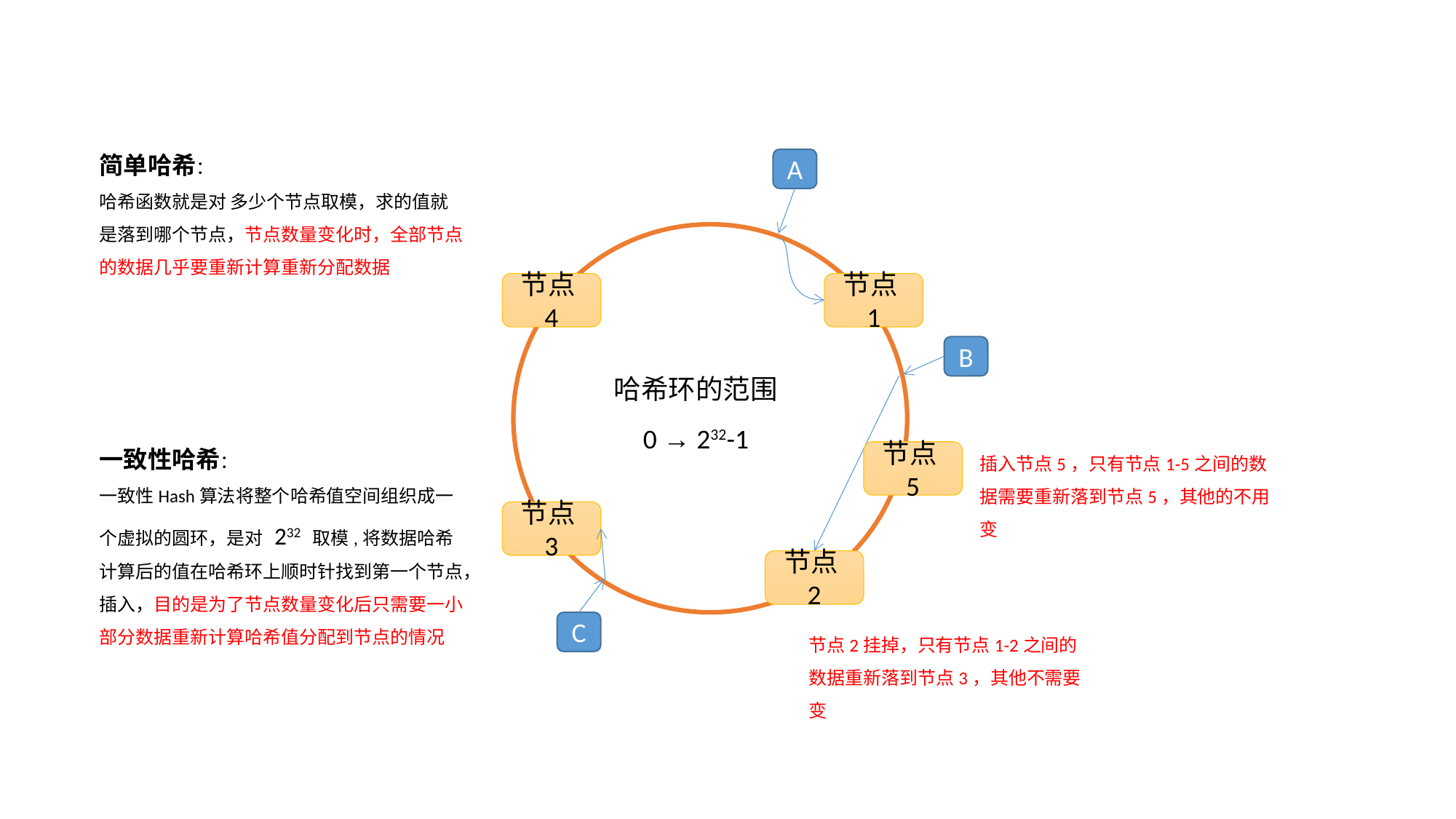

简单哈希：
哈希函数就是对 多少个节点取模，求的值就是落到哪个节点，节点数量变化时，全部节点的数据几乎要重新计算重新分配数据
A

节点4
节点1
B
哈希环的范围
0 → 232-1
一致性哈希：
一致性Hash算法将整个哈希值空间组织成一个虚拟的圆环，是对 232  取模,将数据哈希计算后的值在哈希环上顺时针找到第一个节点，插入，目的是为了节点数量变化后只需要一小部分数据重新计算哈希值分配到节点的情况
插入节点5，只有节点1-5之间的数据需要重新落到节点5，其他的不用变
节点5
节点3
节点2
C
节点2挂掉，只有节点1-2之间的数据重新落到节点3，其他不需要变